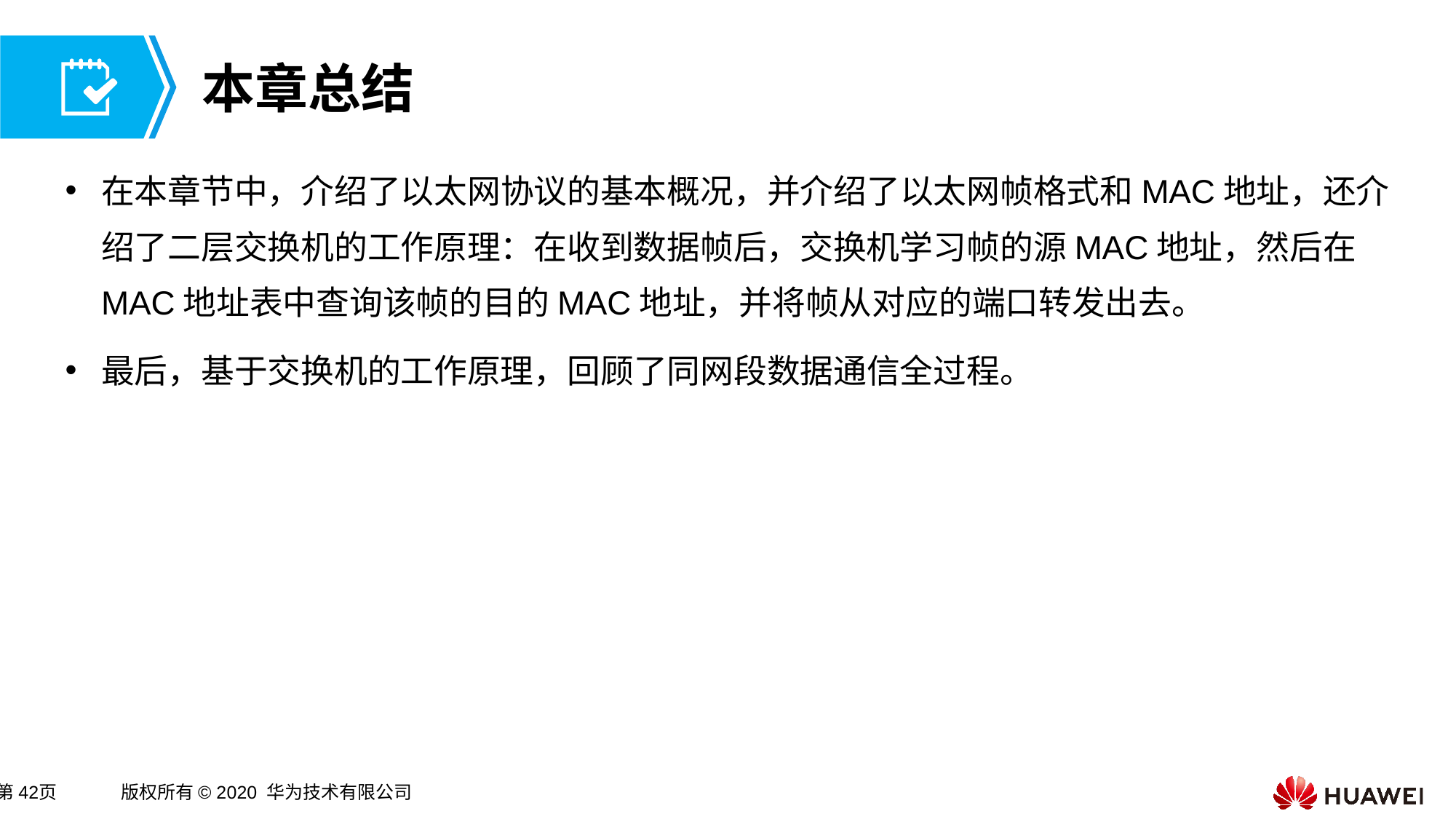

在本章节中，介绍了以太网协议的基本概况，并介绍了以太网帧格式和MAC地址，还介绍了二层交换机的工作原理：在收到数据帧后，交换机学习帧的源MAC地址，然后在MAC地址表中查询该帧的目的MAC地址，并将帧从对应的端口转发出去。
最后，基于交换机的工作原理，回顾了同网段数据通信全过程。